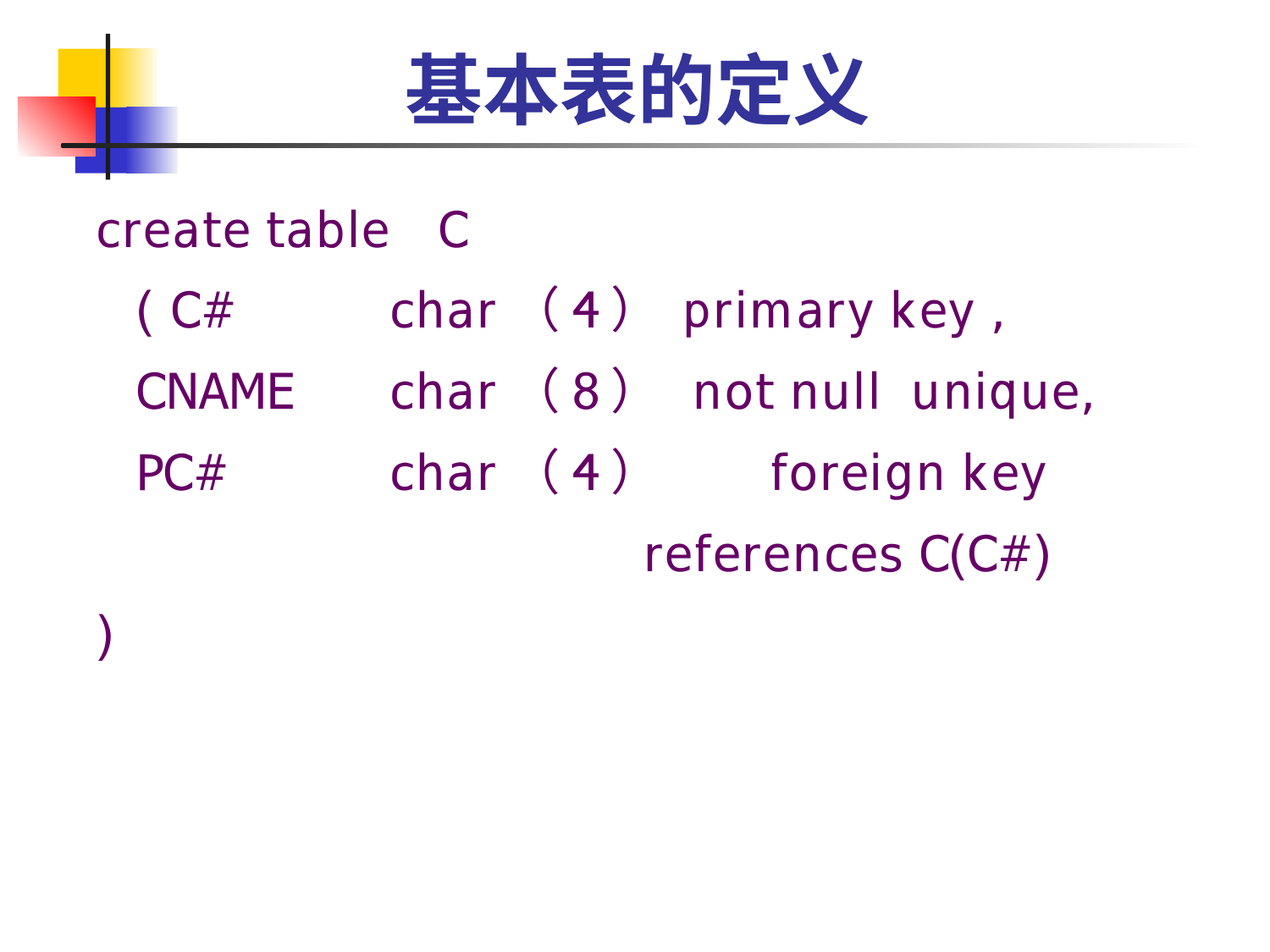

# 基本表的定义
create table   C
	( C#    	char（4） primary key ,
	CNAME	char（8）  not null  unique,
	PC#		char（4）	foreign key
  					references C(C#)
)